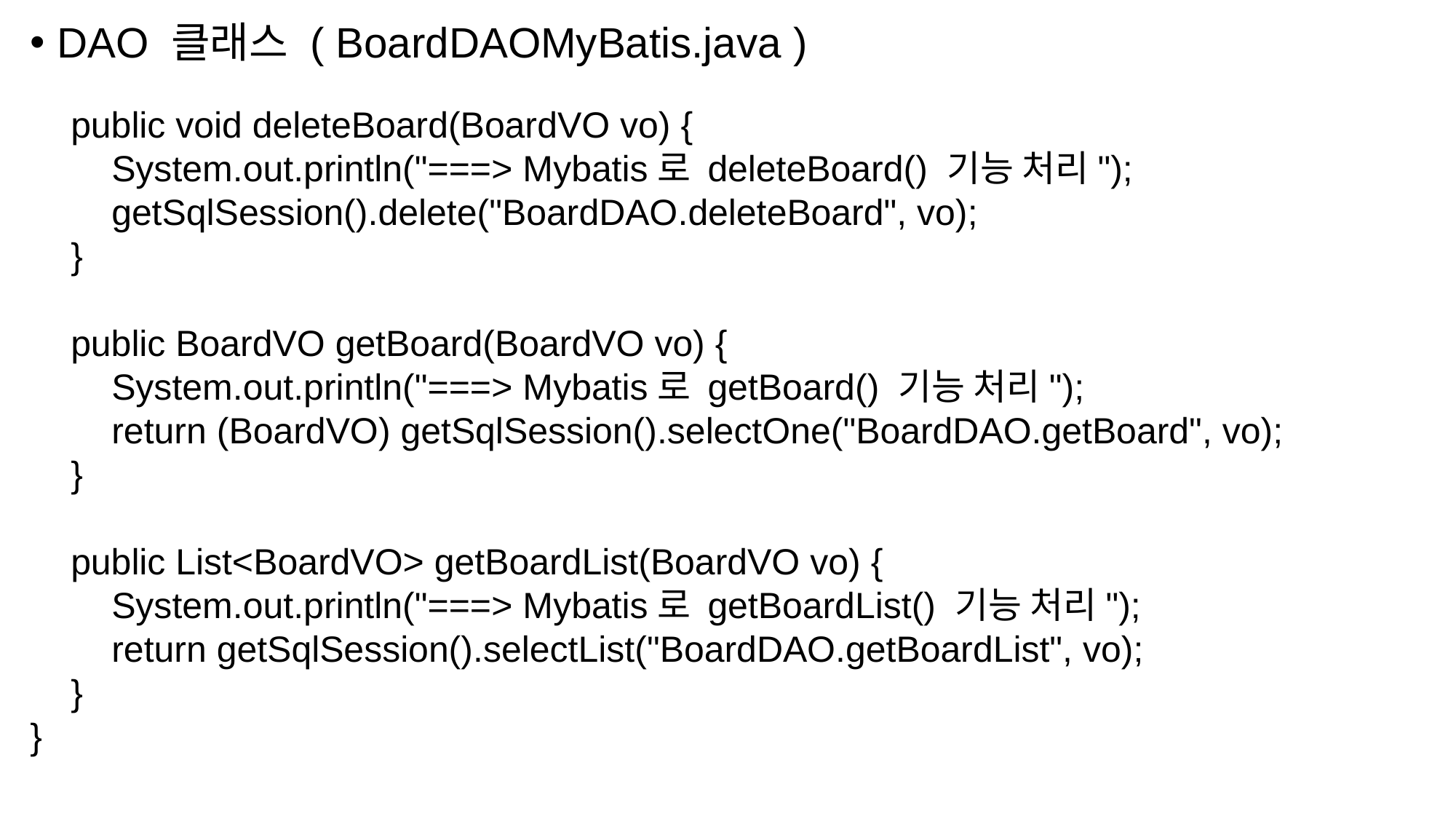

DAO 클래스 ( BoardDAOMyBatis.java )
    public void deleteBoard(BoardVO vo) {
        System.out.println("===> Mybatis로 deleteBoard() 기능 처리");
        getSqlSession().delete("BoardDAO.deleteBoard", vo);
    }

    public BoardVO getBoard(BoardVO vo) {
        System.out.println("===> Mybatis로 getBoard() 기능 처리");
        return (BoardVO) getSqlSession().selectOne("BoardDAO.getBoard", vo);
    }

    public List<BoardVO> getBoardList(BoardVO vo) {
        System.out.println("===> Mybatis로 getBoardList() 기능 처리");
        return getSqlSession().selectList("BoardDAO.getBoardList", vo);
    }
}